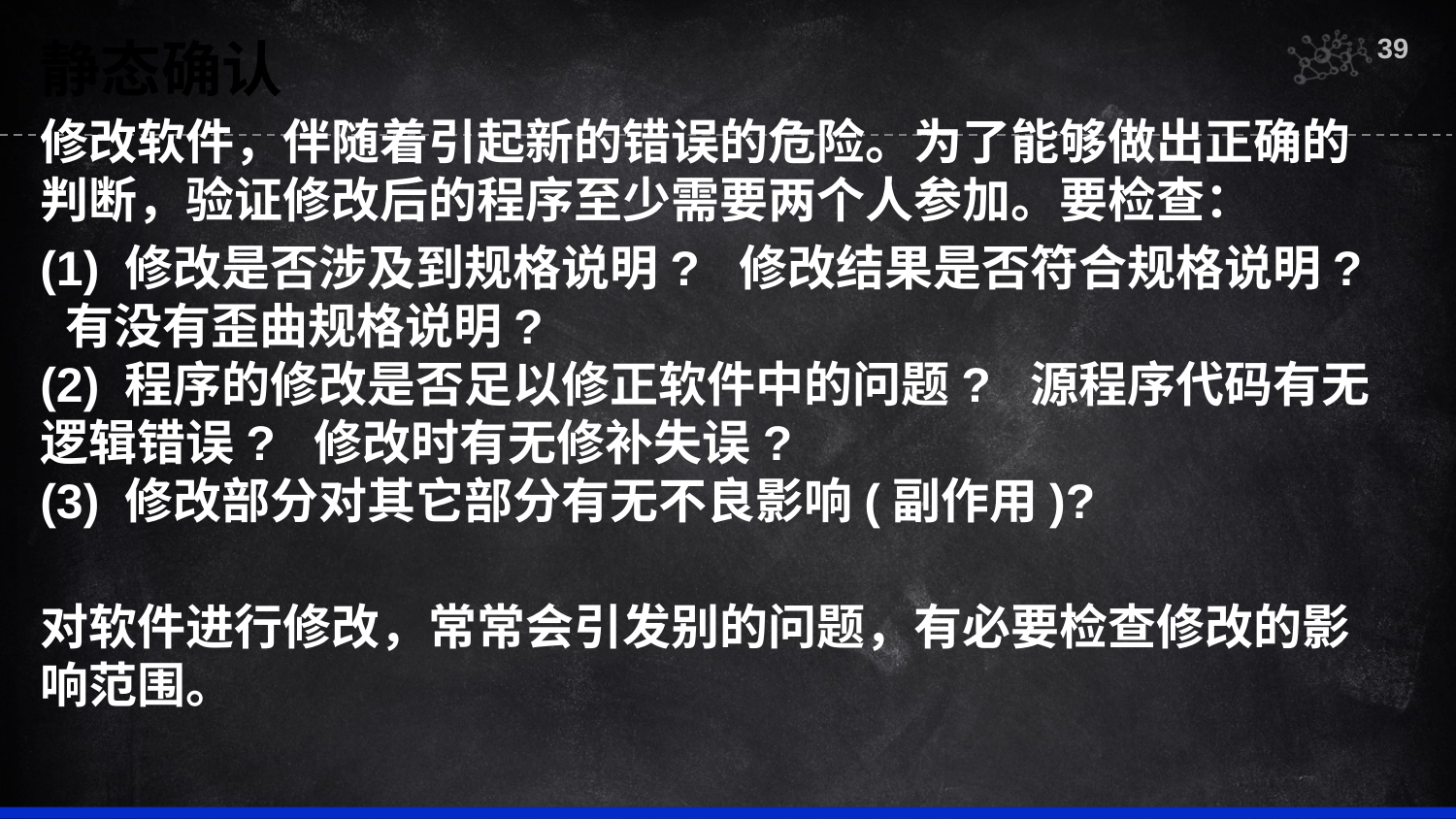

39
静态确认
修改软件，伴随着引起新的错误的危险。为了能够做出正确的判断，验证修改后的程序至少需要两个人参加。要检查：
(1) 修改是否涉及到规格说明?  修改结果是否符合规格说明?  有没有歪曲规格说明?
(2) 程序的修改是否足以修正软件中的问题?  源程序代码有无逻辑错误?  修改时有无修补失误?
(3) 修改部分对其它部分有无不良影响(副作用)?
对软件进行修改，常常会引发别的问题，有必要检查修改的影响范围。